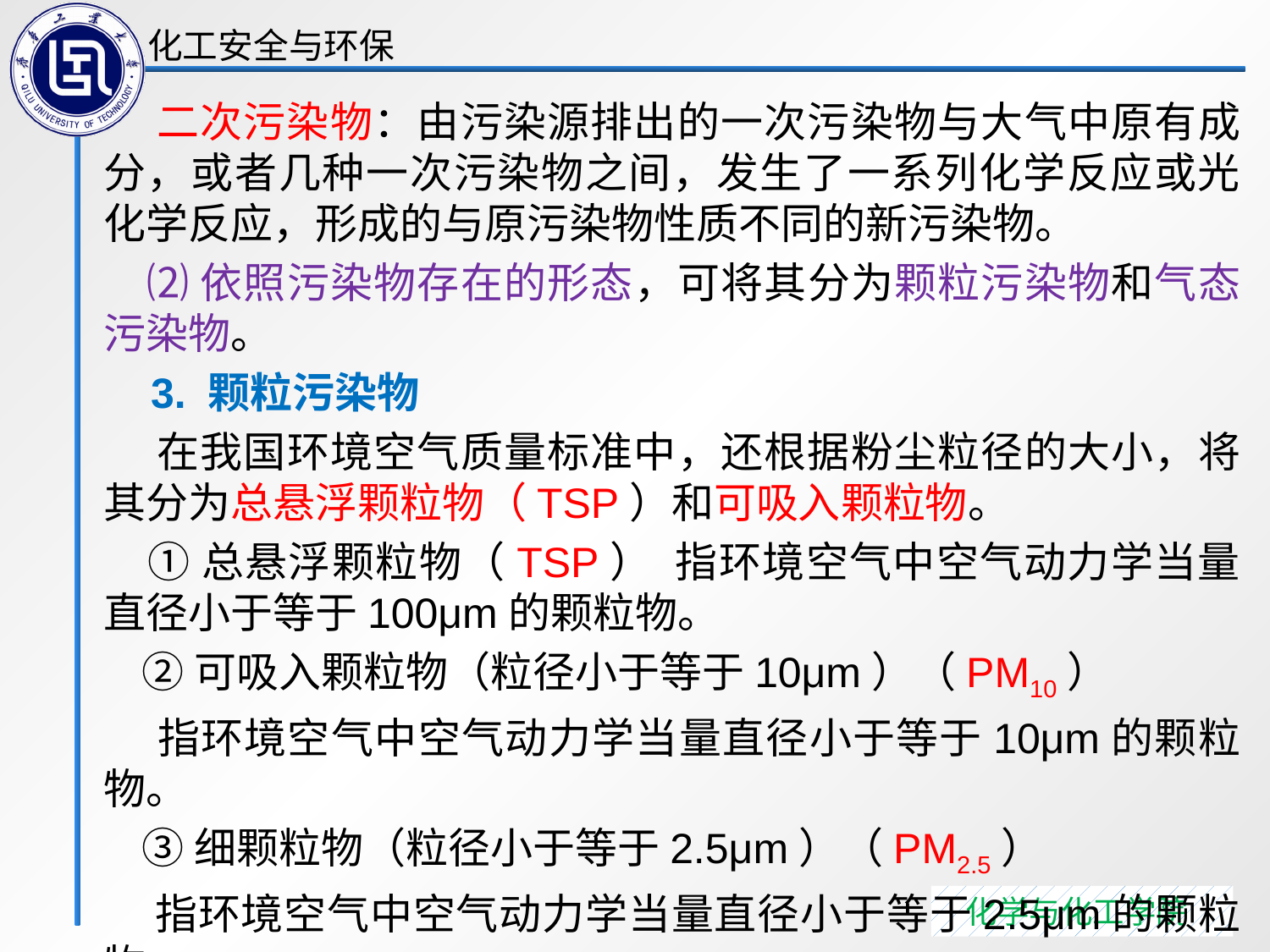

二次污染物：由污染源排出的一次污染物与大气中原有成分，或者几种一次污染物之间，发生了一系列化学反应或光化学反应，形成的与原污染物性质不同的新污染物。
    ⑵依照污染物存在的形态，可将其分为颗粒污染物和气态污染物。
    3. 颗粒污染物
    在我国环境空气质量标准中，还根据粉尘粒径的大小，将其分为总悬浮颗粒物（TSP）和可吸入颗粒物。
    ①总悬浮颗粒物（TSP）  指环境空气中空气动力学当量直径小于等于100μm的颗粒物。
    ②可吸入颗粒物（粒径小于等于10μm）（PM10）
    指环境空气中空气动力学当量直径小于等于10μm的颗粒物。
    ③细颗粒物（粒径小于等于2.5μm）（PM2.5）
    指环境空气中空气动力学当量直径小于等于2.5μm的颗粒物。